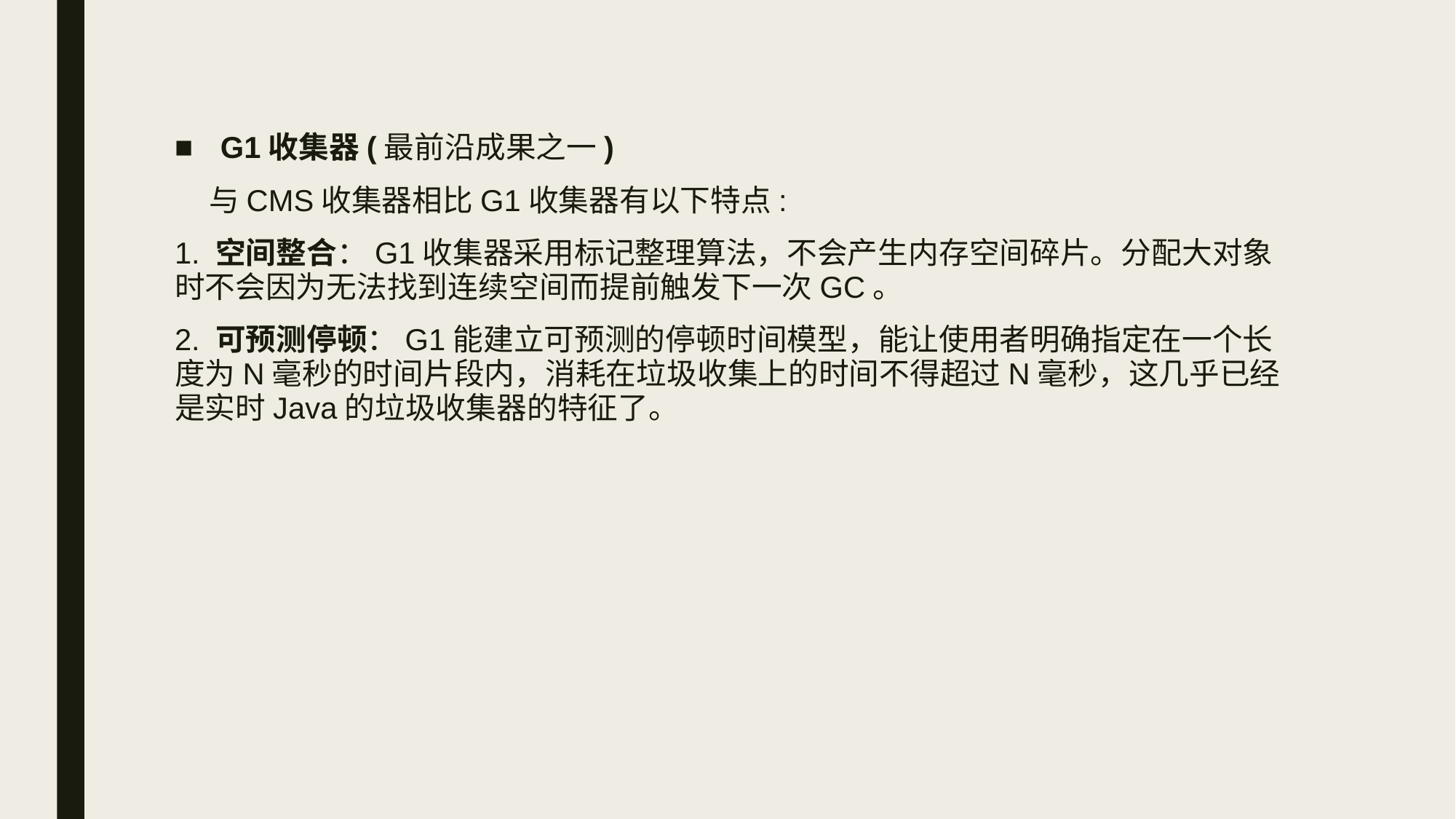

G1收集器(最前沿成果之一)
    与CMS收集器相比G1收集器有以下特点:
1. 空间整合：G1收集器采用标记整理算法，不会产生内存空间碎片。分配大对象时不会因为无法找到连续空间而提前触发下一次GC。
2. 可预测停顿：G1能建立可预测的停顿时间模型，能让使用者明确指定在一个长度为N毫秒的时间片段内，消耗在垃圾收集上的时间不得超过N毫秒，这几乎已经是实时Java的垃圾收集器的特征了。